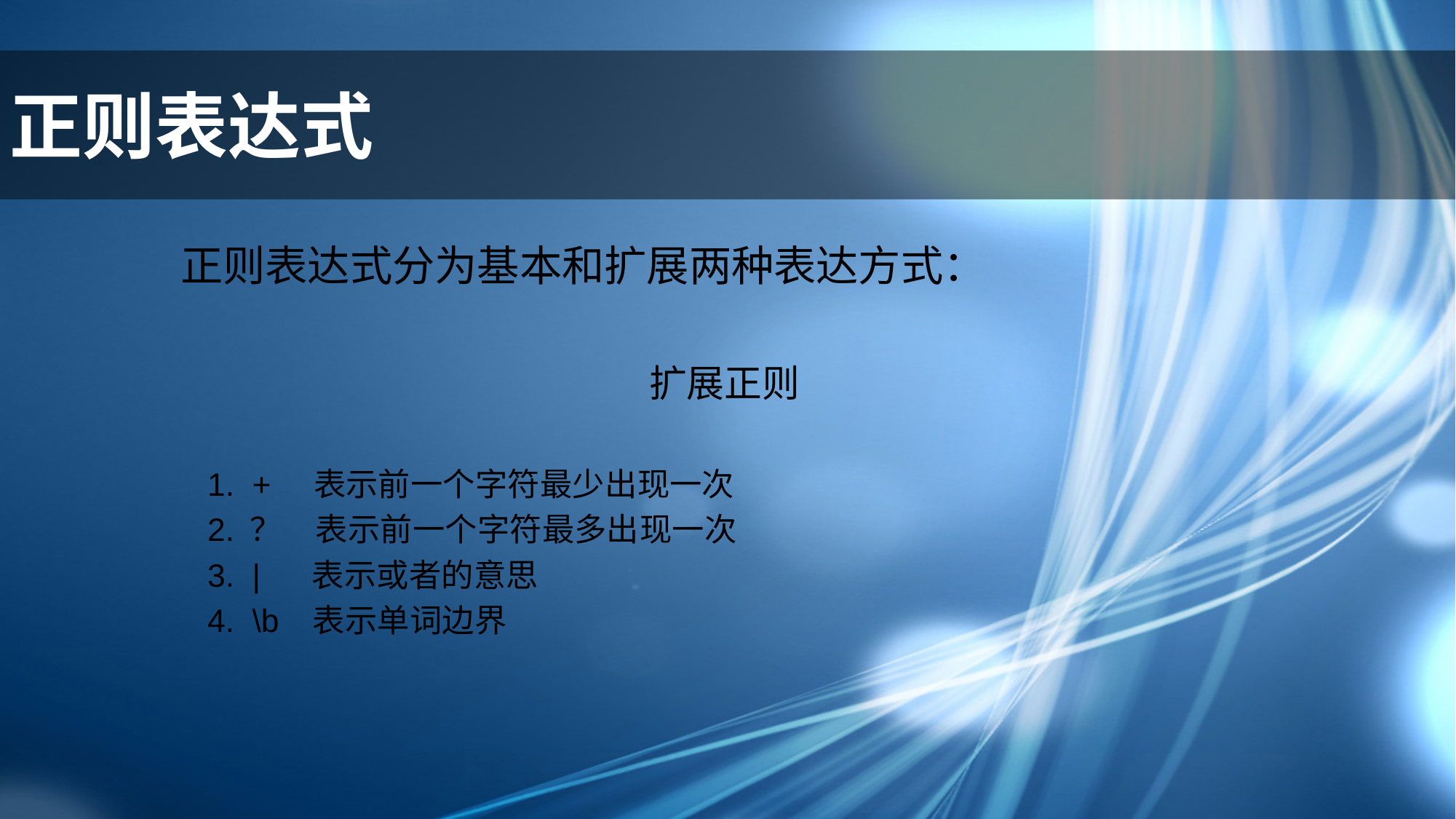

# 正则表达式
正则表达式分为基本和扩展两种表达方式：
扩展正则

  1.  +    表示前一个字符最少出现一次
  2. ？	    表示前一个字符最多出现一次
  3.  |     表示或者的意思
  4.  \b   表示单词边界